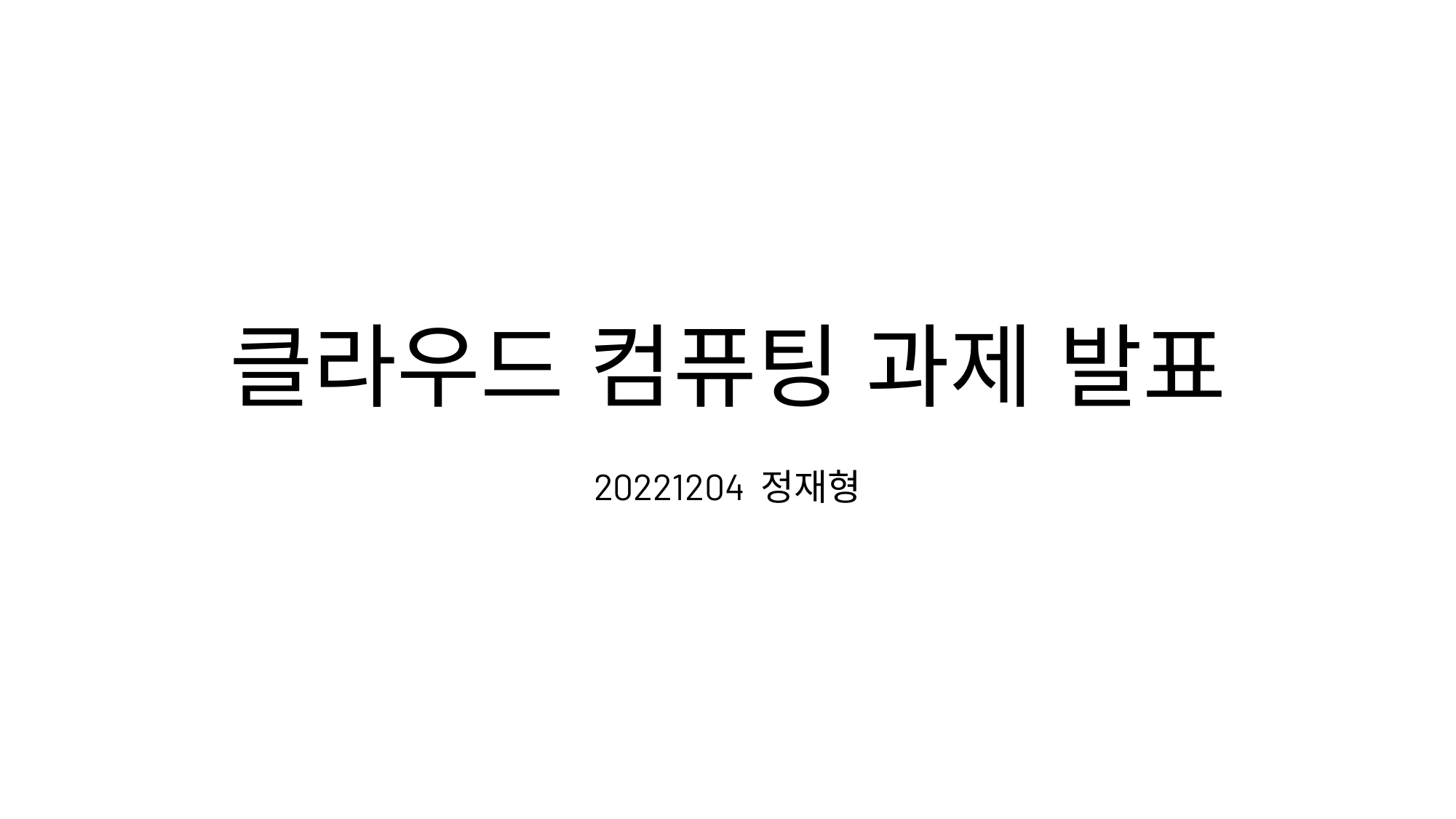

# 클라우드 컴퓨팅 과제 발표
20221204 정재형